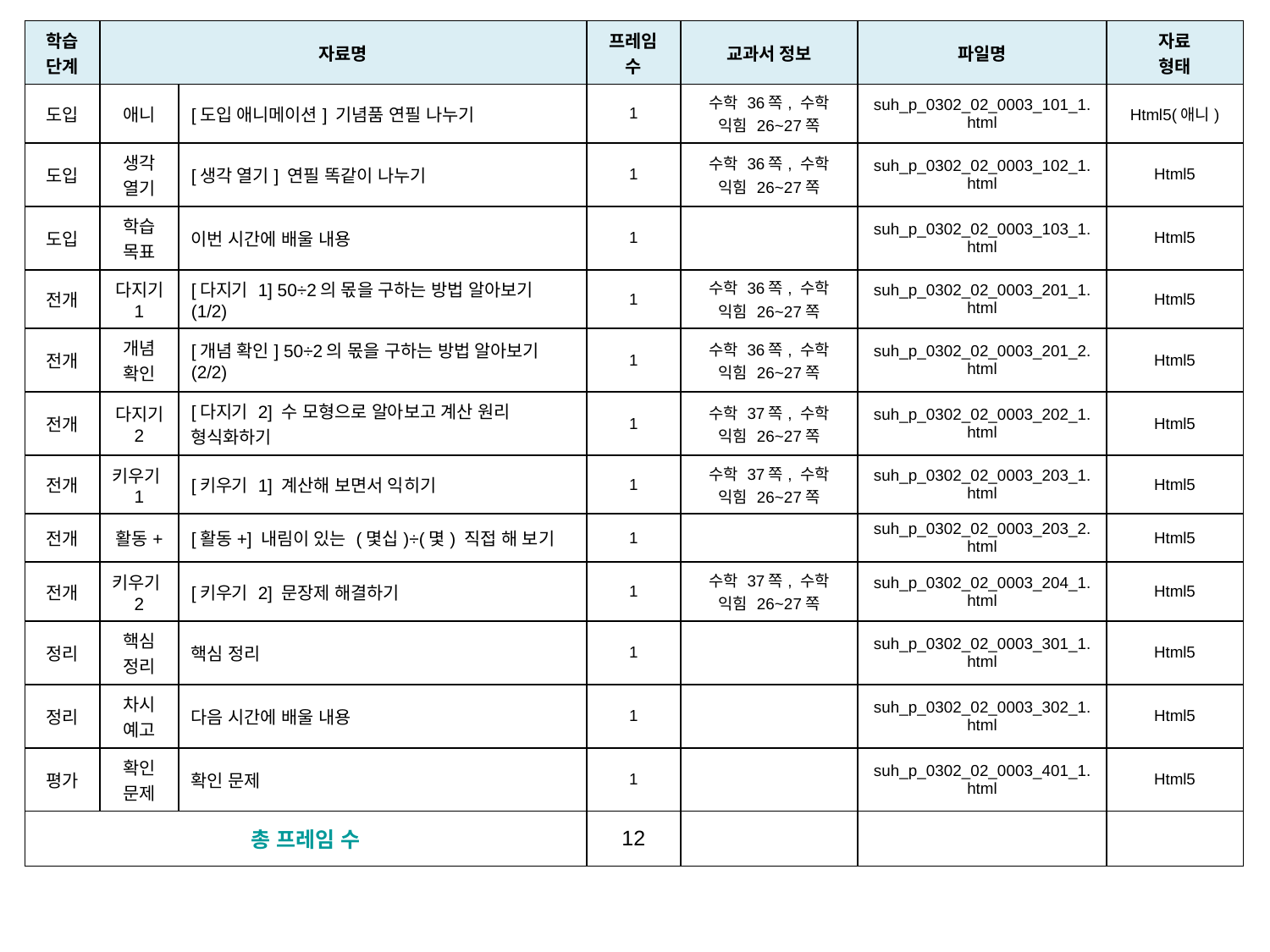

| 학습 단계 | 자료명 |  | 프레임 수 | 교과서 정보 | 파일명 | 자료 형태 |
| --- | --- | --- | --- | --- | --- | --- |
| 도입 | 애니 | [도입 애니메이션] 기념품 연필 나누기 | 1 | 수학 36쪽, 수학 익힘 26~27쪽 | suh\_p\_0302\_02\_0003\_101\_1.html | Html5(애니) |
| 도입 | 생각 열기 | [생각 열기] 연필 똑같이 나누기 | 1 | 수학 36쪽, 수학 익힘 26~27쪽 | suh\_p\_0302\_02\_0003\_102\_1.html | Html5 |
| 도입 | 학습 목표 | 이번 시간에 배울 내용 | 1 |  | suh\_p\_0302\_02\_0003\_103\_1.html | Html5 |
| 전개 | 다지기 1 | [다지기 1] 50÷2의 몫을 구하는 방법 알아보기(1/2) | 1 | 수학 36쪽, 수학 익힘 26~27쪽 | suh\_p\_0302\_02\_0003\_201\_1.html | Html5 |
| 전개 | 개념 확인 | [개념 확인] 50÷2의 몫을 구하는 방법 알아보기(2/2) | 1 | 수학 36쪽, 수학 익힘 26~27쪽 | suh\_p\_0302\_02\_0003\_201\_2.html | Html5 |
| 전개 | 다지기 2 | [다지기 2] 수 모형으로 알아보고 계산 원리 형식화하기 | 1 | 수학 37쪽, 수학 익힘 26~27쪽 | suh\_p\_0302\_02\_0003\_202\_1.html | Html5 |
| 전개 | 키우기1 | [키우기 1] 계산해 보면서 익히기 | 1 | 수학 37쪽, 수학 익힘 26~27쪽 | suh\_p\_0302\_02\_0003\_203\_1.html | Html5 |
| 전개 | 활동+ | [활동+] 내림이 있는 (몇십)÷(몇) 직접 해 보기 | 1 |  | suh\_p\_0302\_02\_0003\_203\_2.html | Html5 |
| 전개 | 키우기2 | [키우기 2] 문장제 해결하기 | 1 | 수학 37쪽, 수학 익힘 26~27쪽 | suh\_p\_0302\_02\_0003\_204\_1.html | Html5 |
| 정리 | 핵심 정리 | 핵심 정리 | 1 |  | suh\_p\_0302\_02\_0003\_301\_1.html | Html5 |
| 정리 | 차시 예고 | 다음 시간에 배울 내용 | 1 |  | suh\_p\_0302\_02\_0003\_302\_1.html | Html5 |
| 평가 | 확인 문제 | 확인 문제 | 1 |  | suh\_p\_0302\_02\_0003\_401\_1.html | Html5 |
| 총 프레임 수 |  |  | 12 |  |  |  |